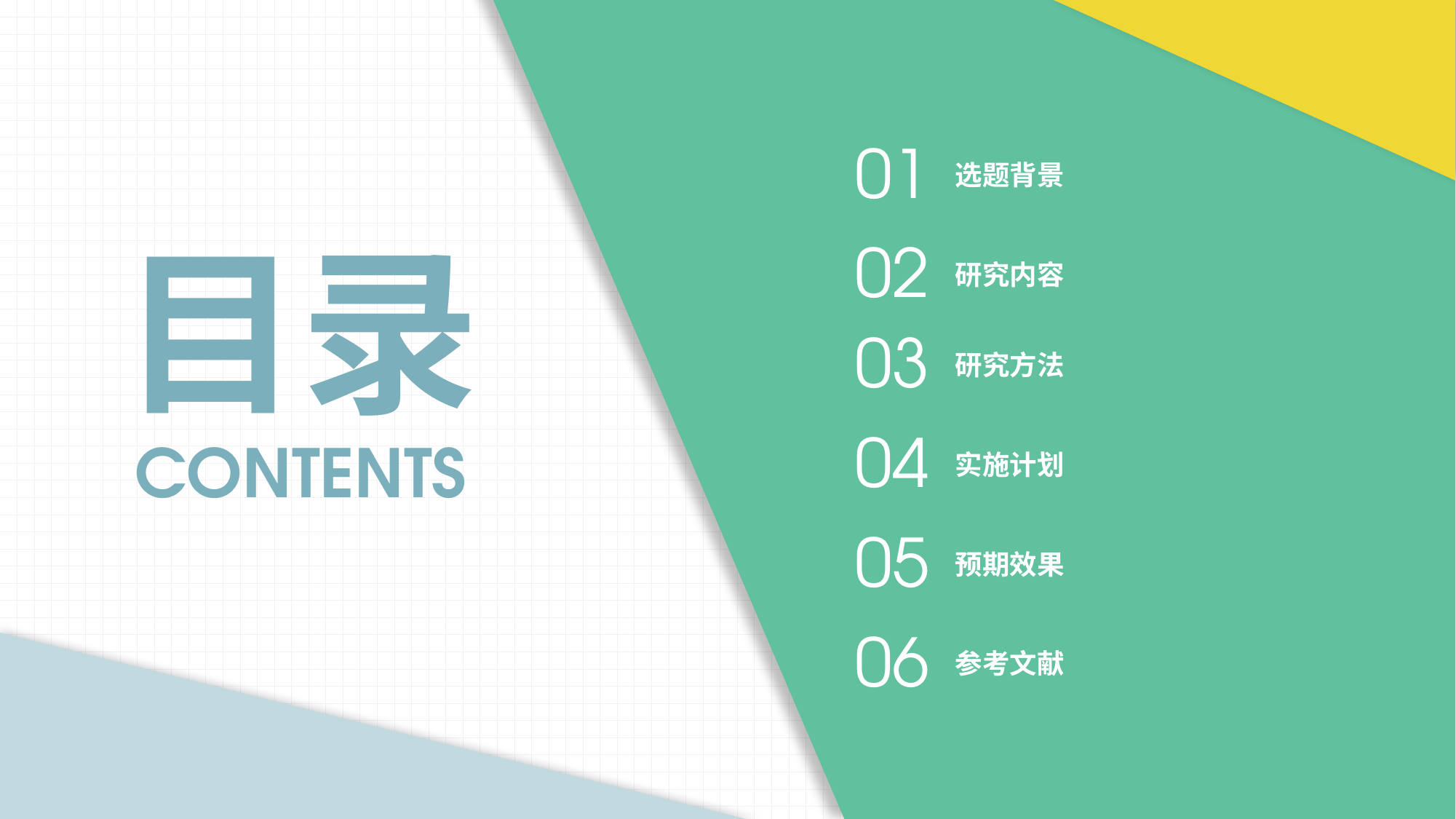

01
选题背景
02
研究内容
03
研究方法
04
实施计划
05
预期效果
06
参考文献